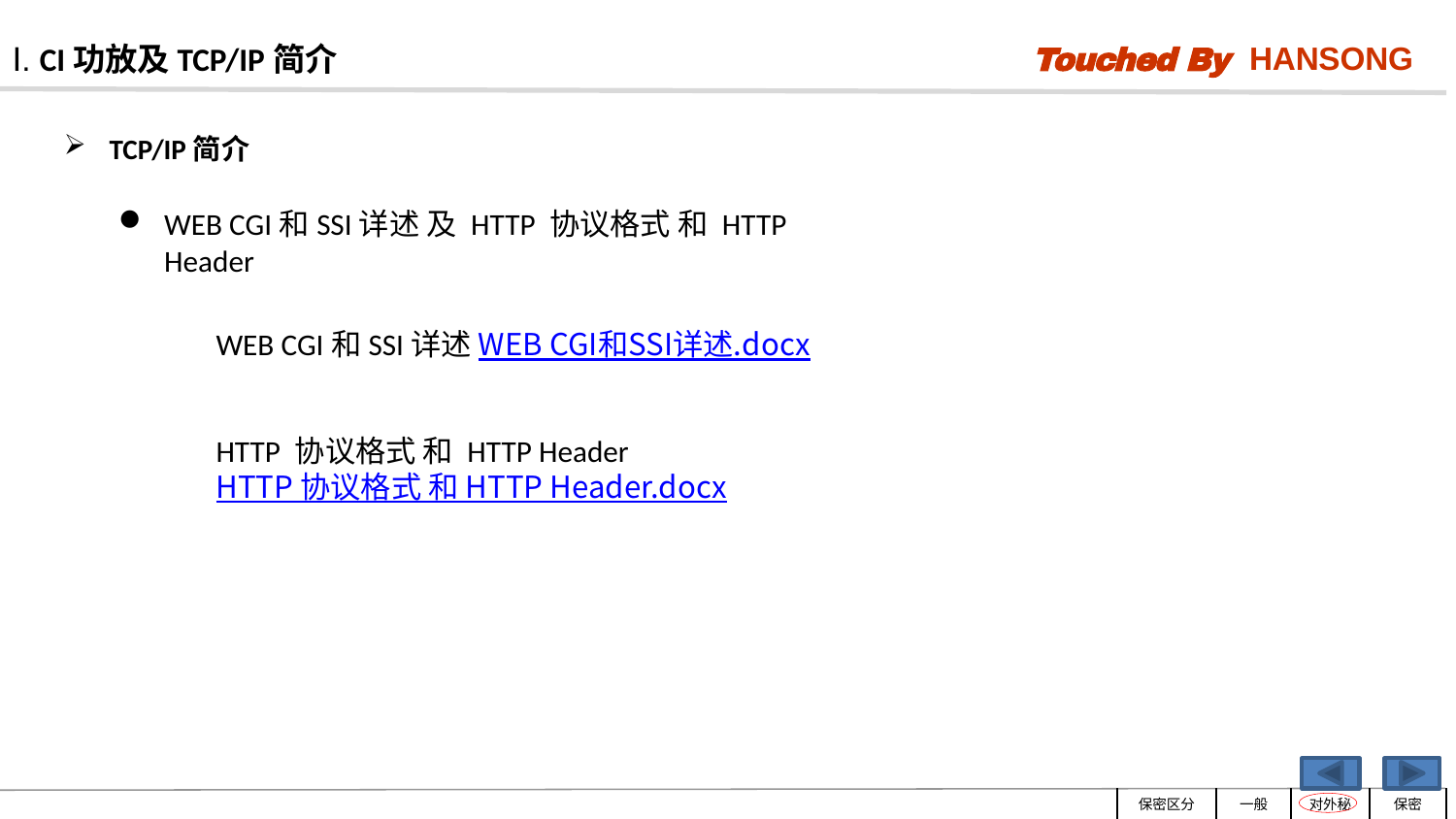

Ⅰ. CI功放及TCP/IP简介

TCP/IP简介

WEB CGI和SSI详述 及 HTTP 协议格式 和 HTTP Header
WEB CGI和SSI详述 WEB CGI和SSI详述.docx
HTTP 协议格式 和 HTTP Header HTTP 协议格式 和 HTTP Header.docx